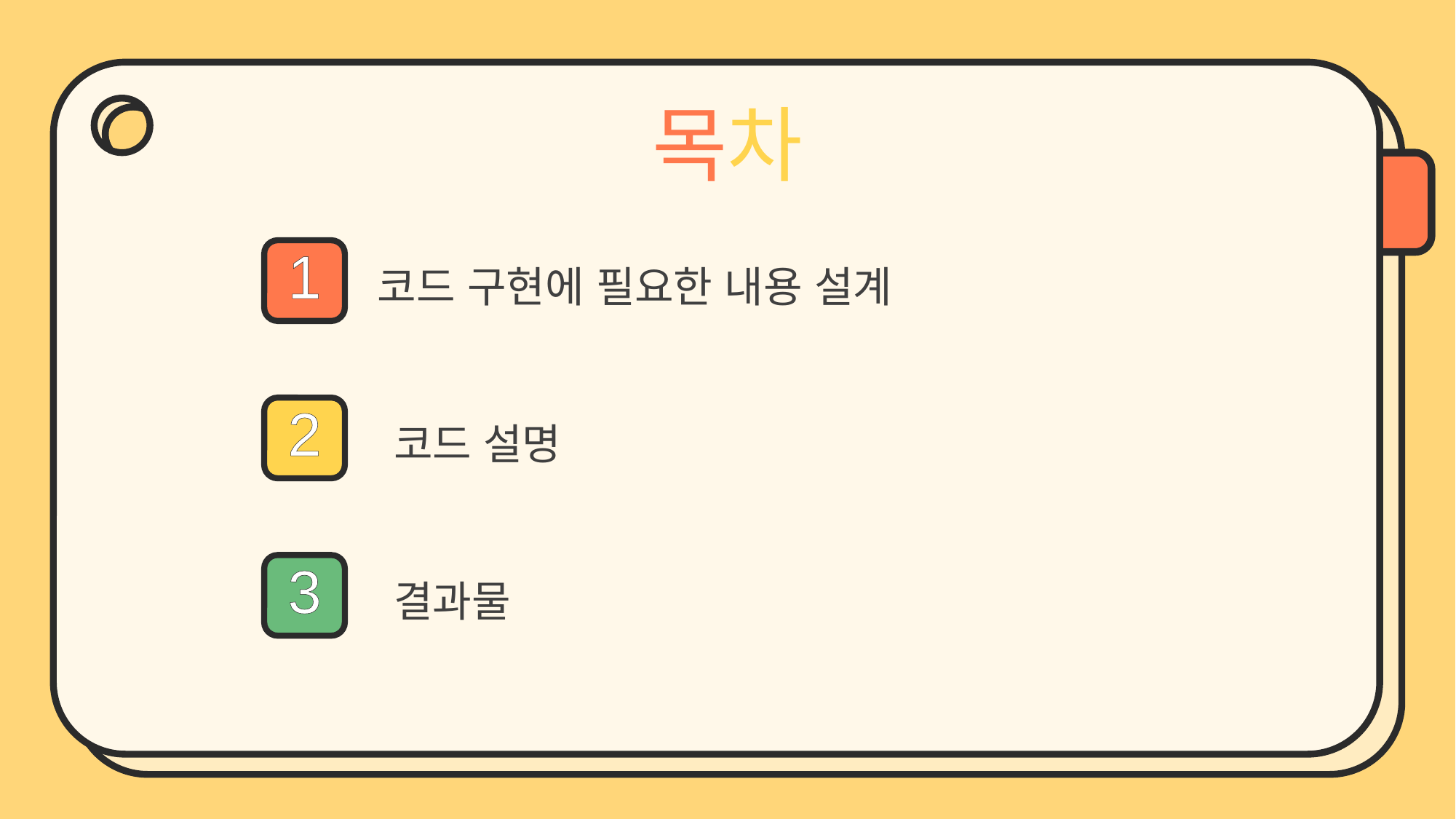

목차
1
코드 구현에 필요한 내용 설계
2
코드 설명
3
결과물